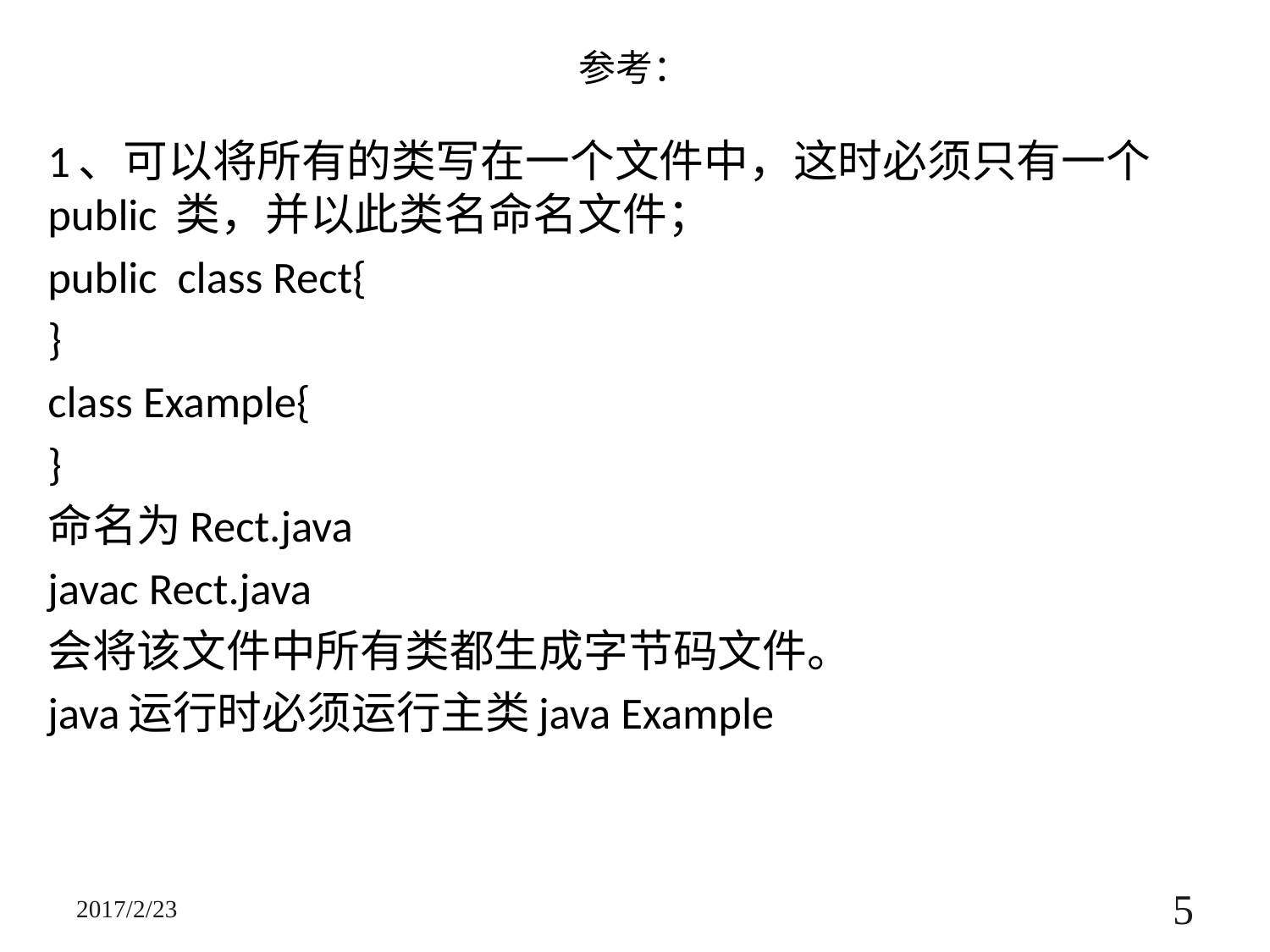

# 参考：
1、可以将所有的类写在一个文件中，这时必须只有一个public 类，并以此类名命名文件；
public  class Rect{
}
class Example{
}
命名为Rect.java
javac Rect.java
会将该文件中所有类都生成字节码文件。
java运行时必须运行主类java Example
2017/2/23
5